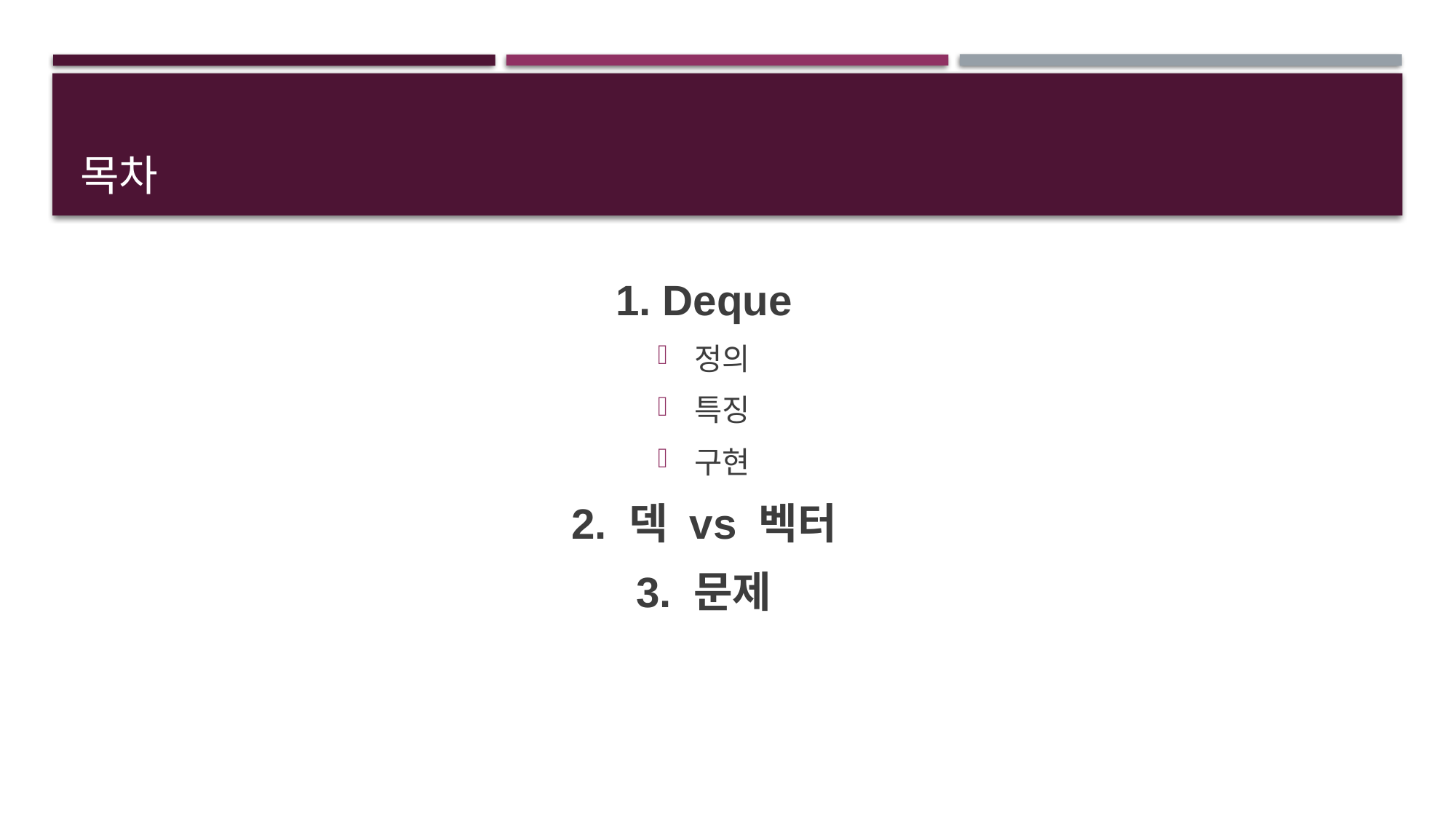

# 목차
1. Deque
정의
특징
구현
2. 덱 vs 벡터
3. 문제